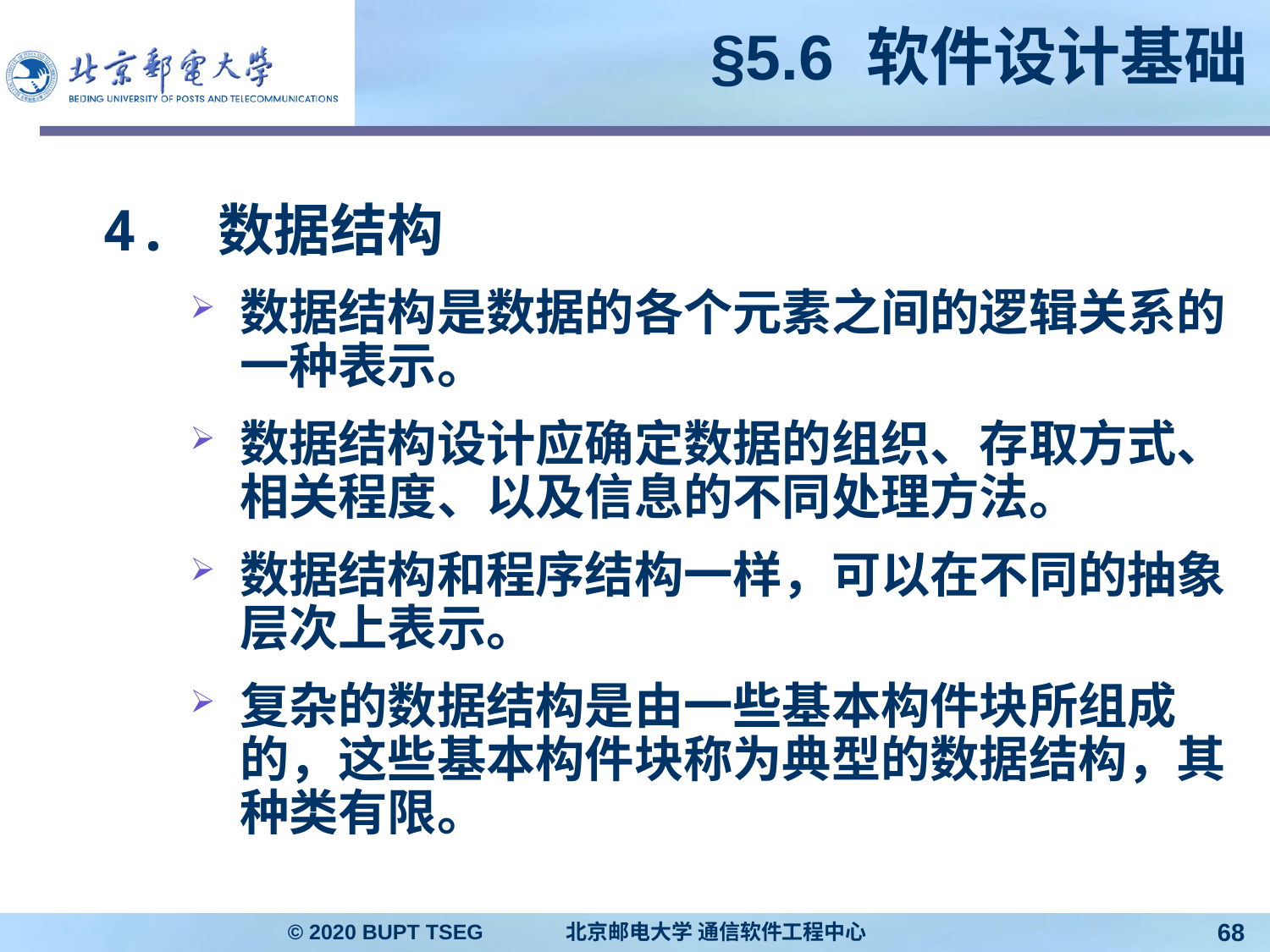

# §5.6 软件设计基础
4. 数据结构
数据结构是数据的各个元素之间的逻辑关系的一种表示。
数据结构设计应确定数据的组织、存取方式、相关程度、以及信息的不同处理方法。
数据结构和程序结构一样，可以在不同的抽象层次上表示。
复杂的数据结构是由一些基本构件块所组成的，这些基本构件块称为典型的数据结构，其种类有限。
© 2020 BUPT TSEG             北京邮电大学 通信软件工程中心